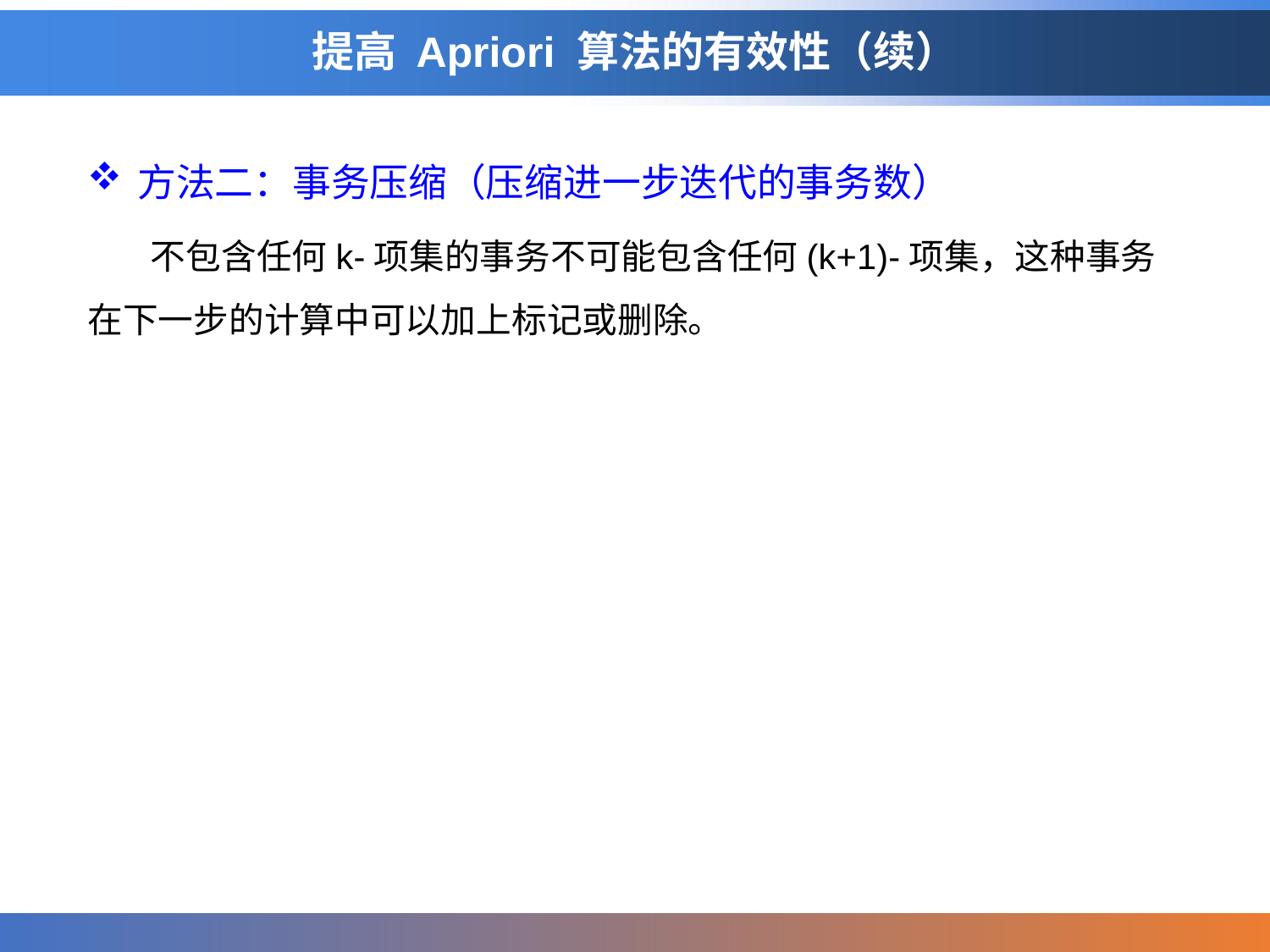

# 提高 Apriori 算法的有效性（续）
方法二：事务压缩（压缩进一步迭代的事务数）
       不包含任何k-项集的事务不可能包含任何(k+1)-项集，这种事务在下一步的计算中可以加上标记或删除。